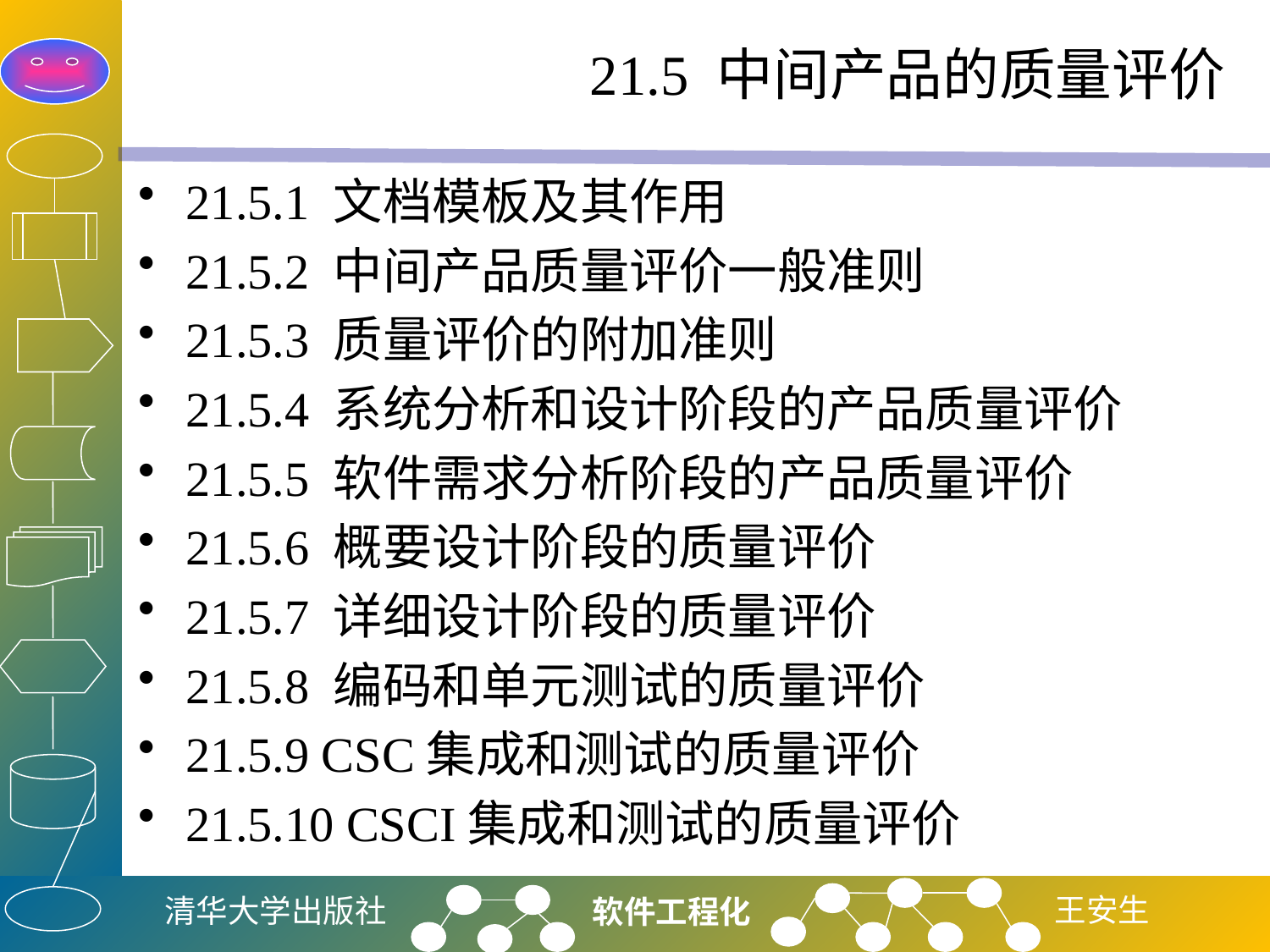

# 21.5 中间产品的质量评价
21.5.1 文档模板及其作用
21.5.2 中间产品质量评价一般准则
21.5.3 质量评价的附加准则
21.5.4 系统分析和设计阶段的产品质量评价
21.5.5 软件需求分析阶段的产品质量评价
21.5.6 概要设计阶段的质量评价
21.5.7 详细设计阶段的质量评价
21.5.8 编码和单元测试的质量评价
21.5.9 CSC集成和测试的质量评价
21.5.10 CSCI集成和测试的质量评价